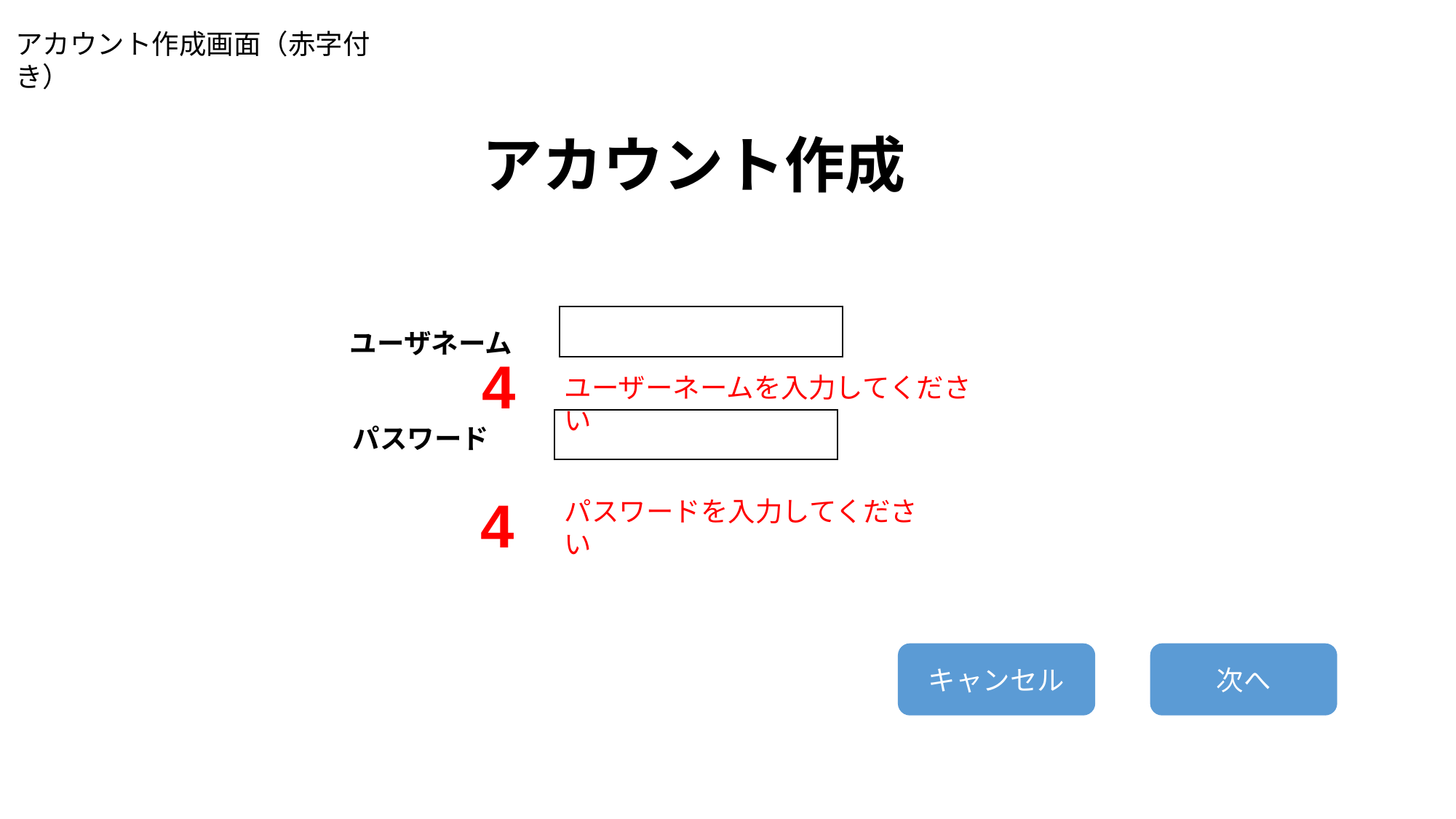

アカウント作成画面（赤字付き）
アカウント作成

ユーザネーム
4
ユーザーネームを入力してください

パスワード
4
パスワードを入力してください

キャンセル
次へ